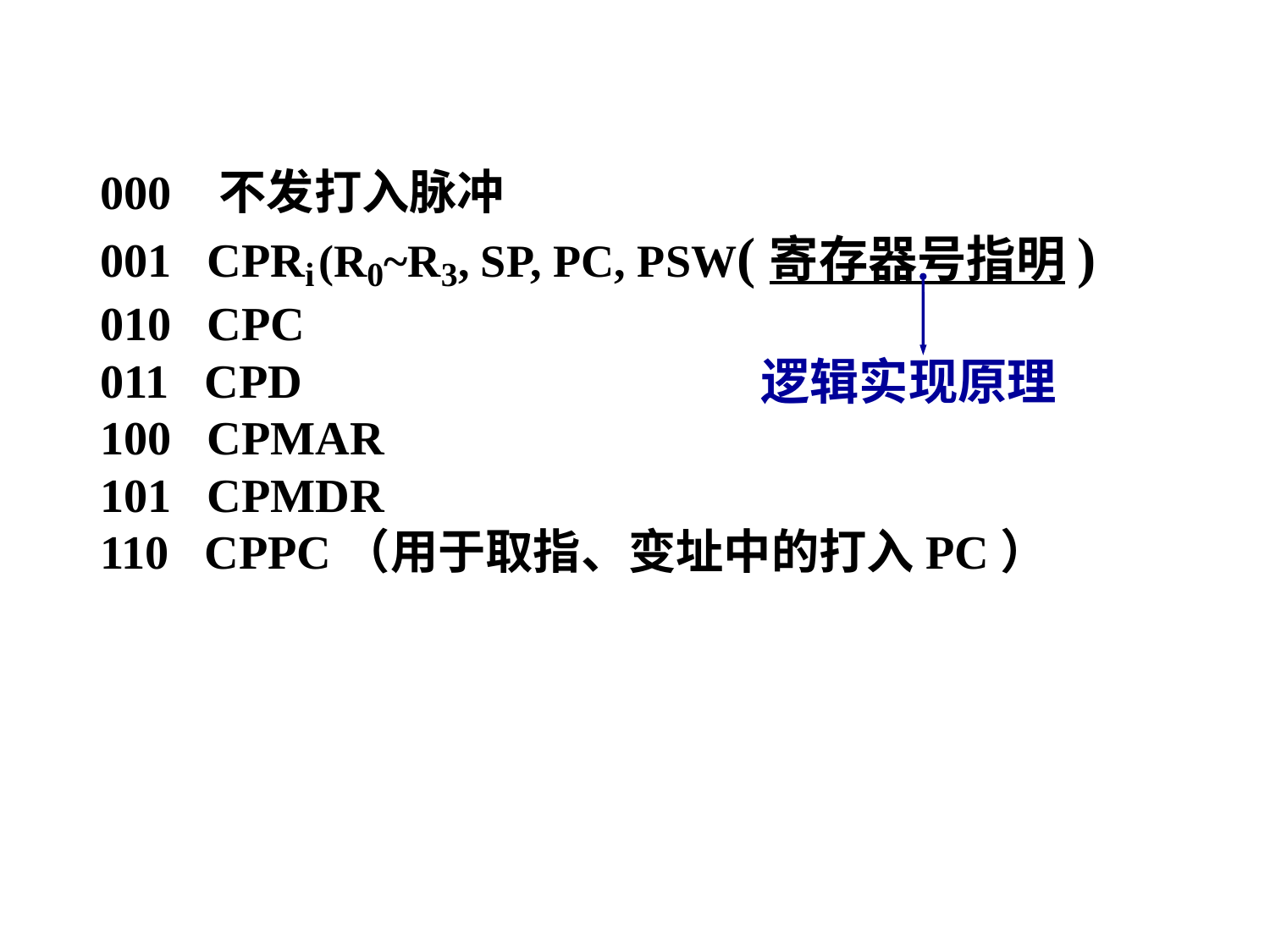

000   不发打入脉冲
001   CPRi (R0~R3, SP, PC, PSW(寄存器号指明)
010   CPC
011   CPD
100   CPMAR
101   CPMDR
110   CPPC（用于取指、变址中的打入PC）

逻辑实现原理